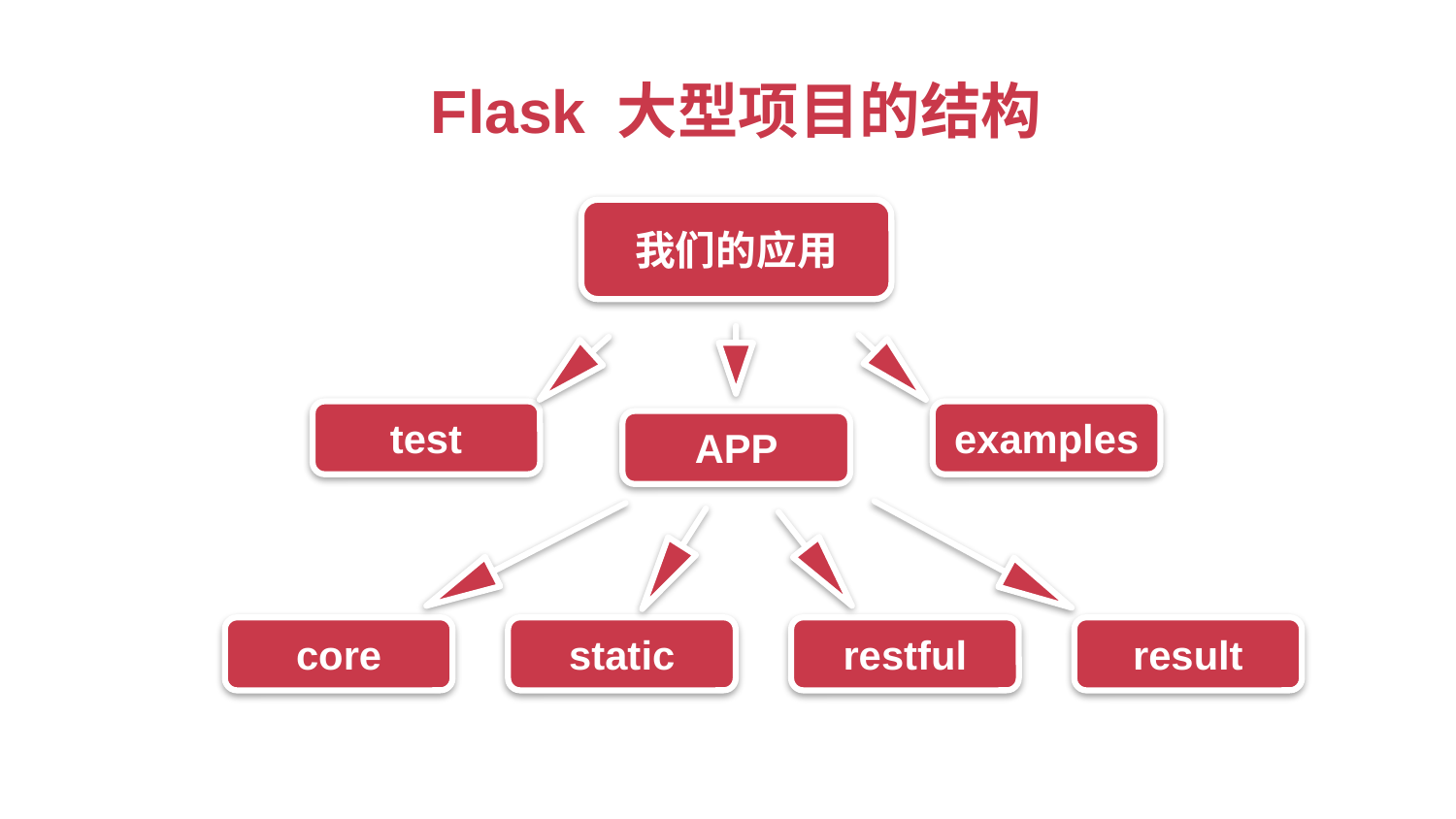

Flask 大型项目的结构

我们的应用

test

examples

APP

result

core

static

restful